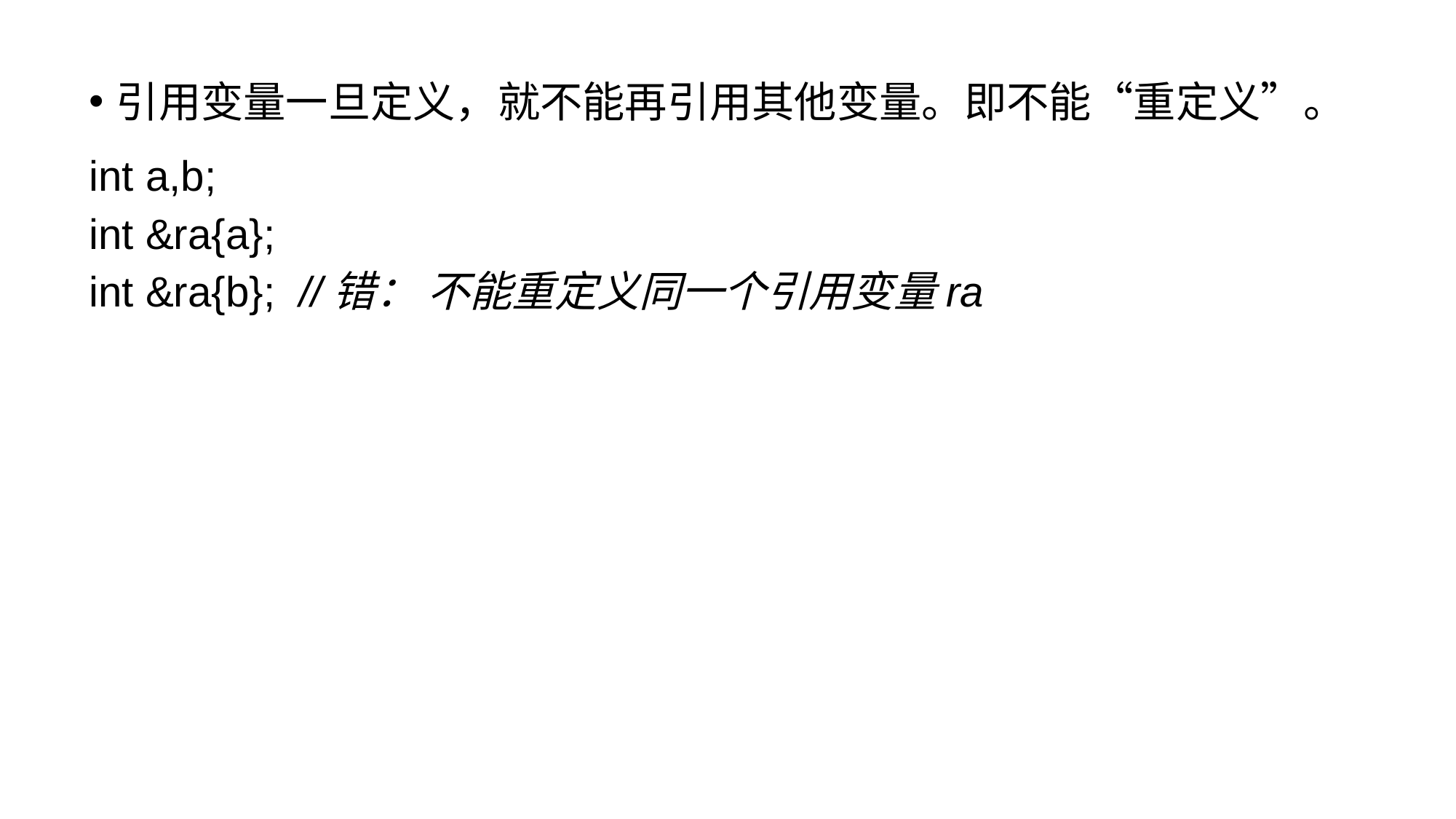

引用变量一旦定义，就不能再引用其他变量。即不能“重定义”。
int a,b;
int &ra{a};
int &ra{b};  //错： 不能重定义同一个引用变量ra